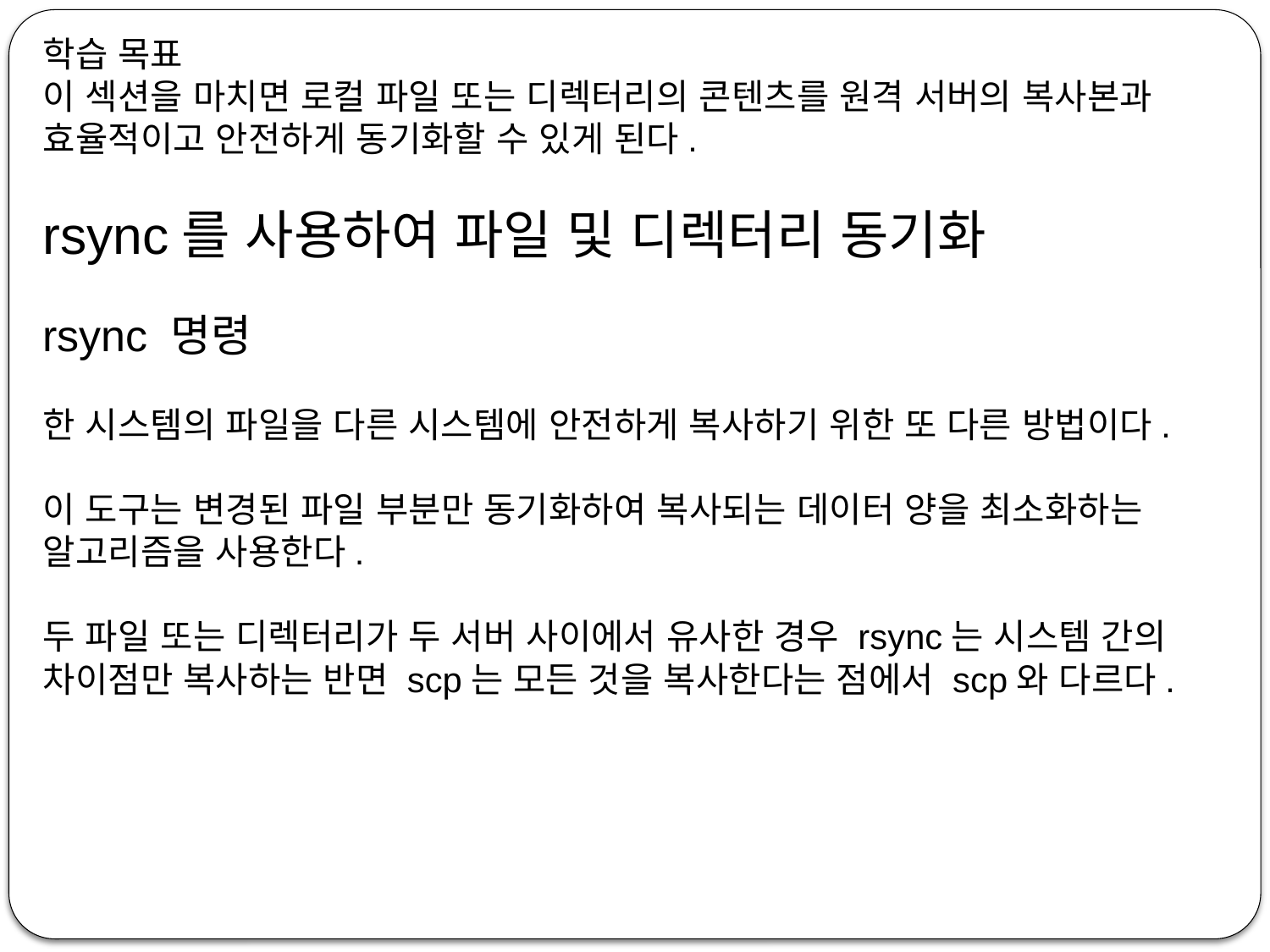

학습 목표
이 섹션을 마치면 로컬 파일 또는 디렉터리의 콘텐츠를 원격 서버의 복사본과 효율적이고 안전하게 동기화할 수 있게 된다.

rsync를 사용하여 파일 및 디렉터리 동기화

rsync 명령

한 시스템의 파일을 다른 시스템에 안전하게 복사하기 위한 또 다른 방법이다.

이 도구는 변경된 파일 부분만 동기화하여 복사되는 데이터 양을 최소화하는 알고리즘을 사용한다.

두 파일 또는 디렉터리가 두 서버 사이에서 유사한 경우 rsync는 시스템 간의 차이점만 복사하는 반면 scp는 모든 것을 복사한다는 점에서 scp와 다르다.